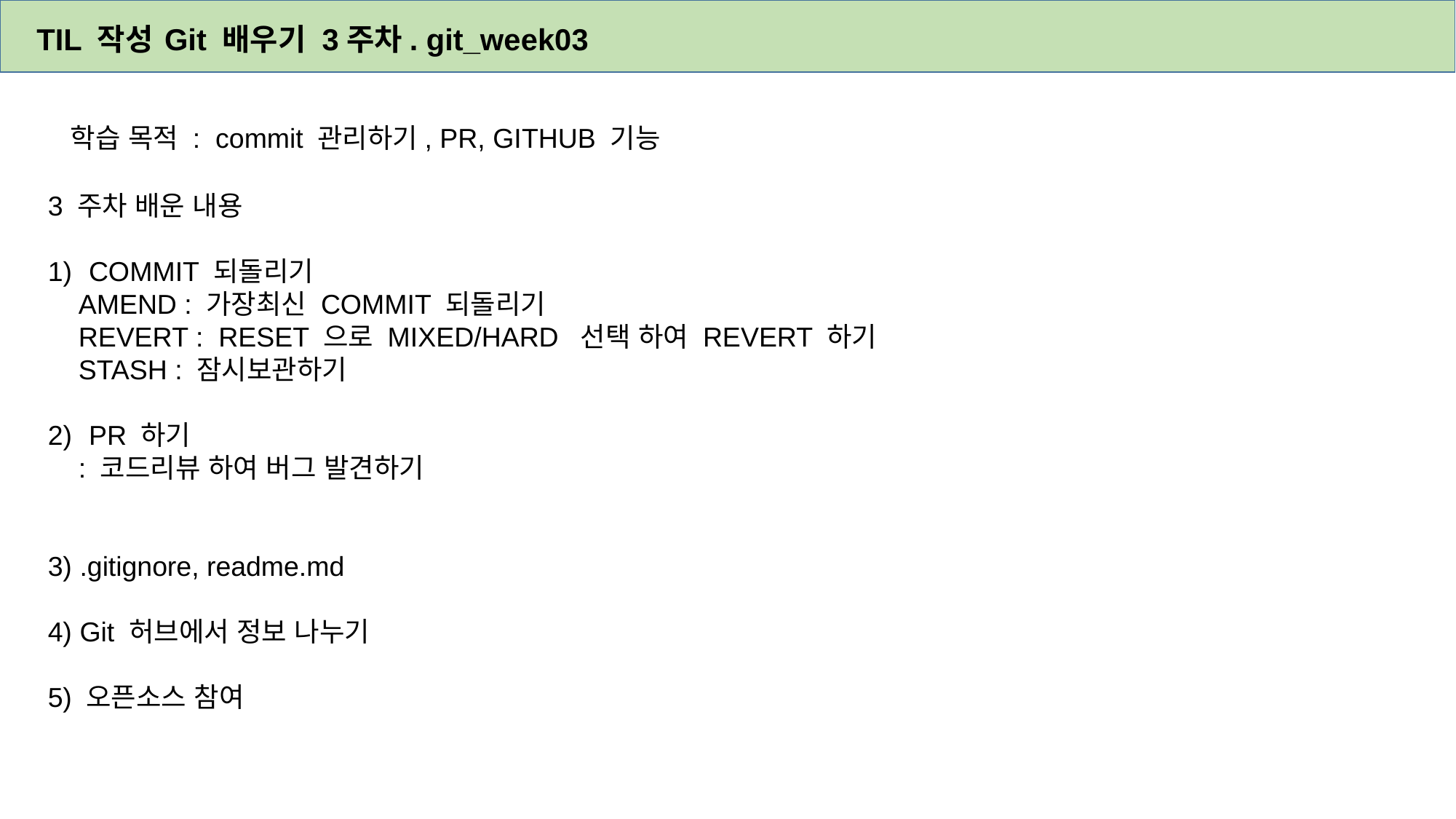

TIL 작성
Git 배우기 3주차. git_week03

학습 목적 :  commit 관리하기, PR, GITHUB 기능
3 주차 배운 내용

COMMIT 되돌리기
    AMEND : 가장최신 COMMIT 되돌리기
    REVERT :  RESET 으로 MIXED/HARD  선택 하여 REVERT 하기
    STASH : 잠시보관하기

PR 하기
    : 코드리뷰 하여 버그 발견하기

3) .gitignore, readme.md

4) Git 허브에서 정보 나누기

5) 오픈소스 참여